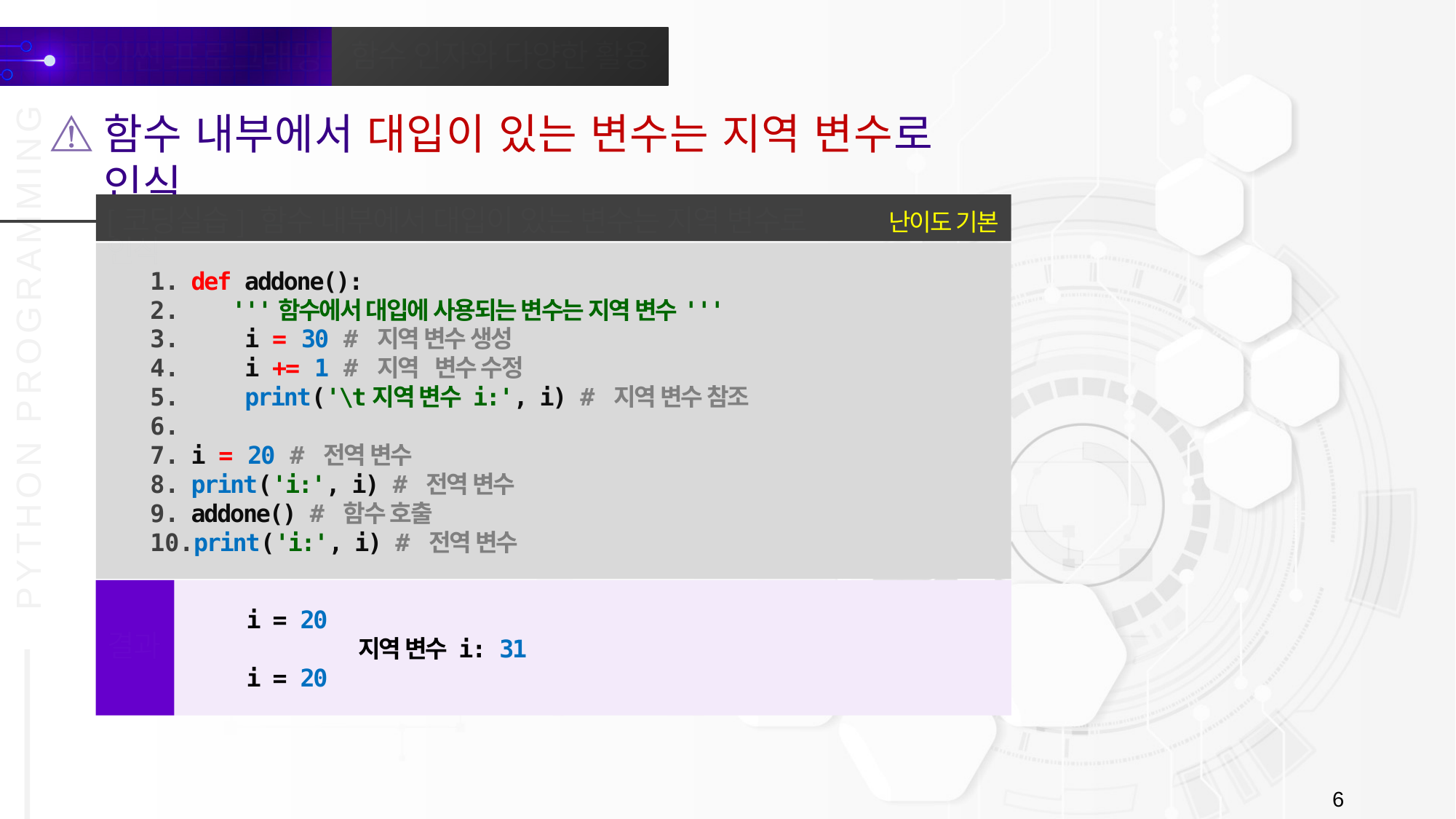

함수 내부에서 대입이 있는 변수는 지역 변수로 인식

난이도 기본
[코딩실습] 함수 내부에서 대입이 있는 변수는 지역 변수로 인식
def addone():
   '''함수에서 대입에 사용되는 변수는 지역 변수'''
    i = 30 # 지역 변수 생성
    i += 1 # 지역 변수 수정
    print('\t지역 변수 i:', i) # 지역 변수 참조

i = 20 # 전역 변수
print('i:', i) # 전역 변수
addone() # 함수 호출
print('i:', i) # 전역 변수

i = 20
        지역 변수 i: 31
i = 20
결과
6